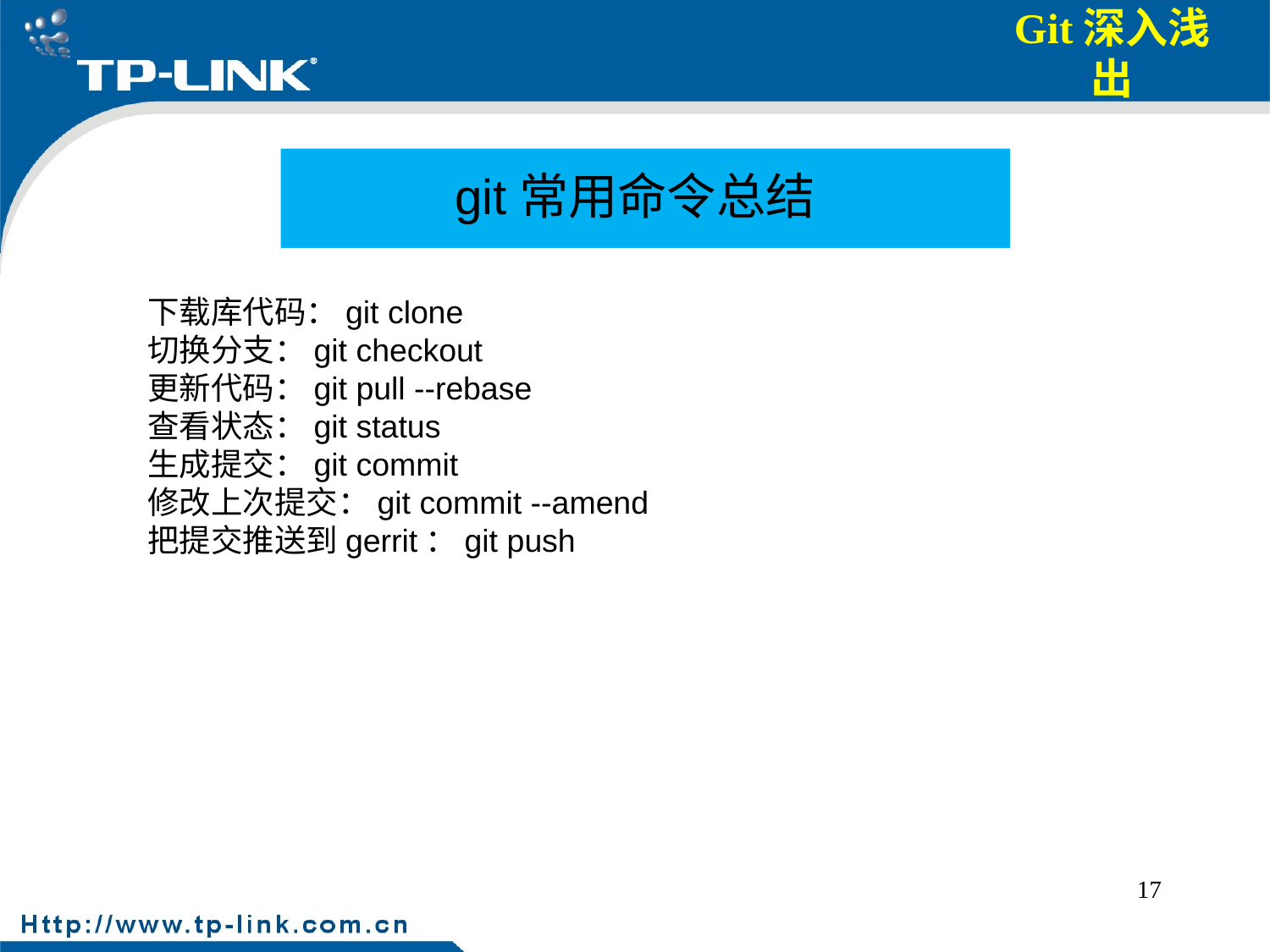

git常用命令总结
下载库代码：git clone
切换分支：git checkout
更新代码：git pull --rebase
查看状态：git status
生成提交：git commit
修改上次提交：git commit --amend
把提交推送到gerrit：git push
17